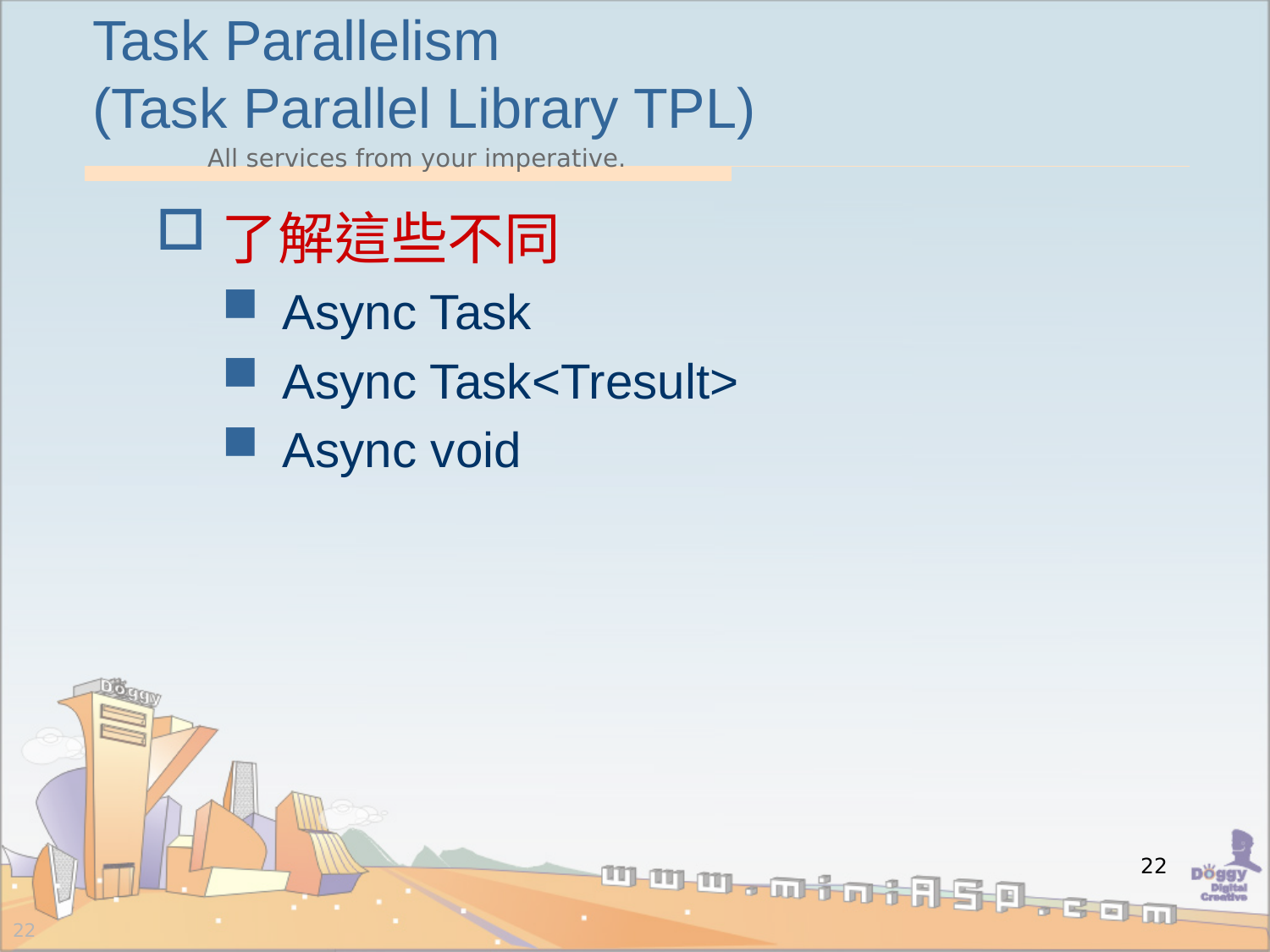

# Task Parallelism (Task Parallel Library TPL)
了解這些不同
Async Task
Async Task<Tresult>
Async void
22